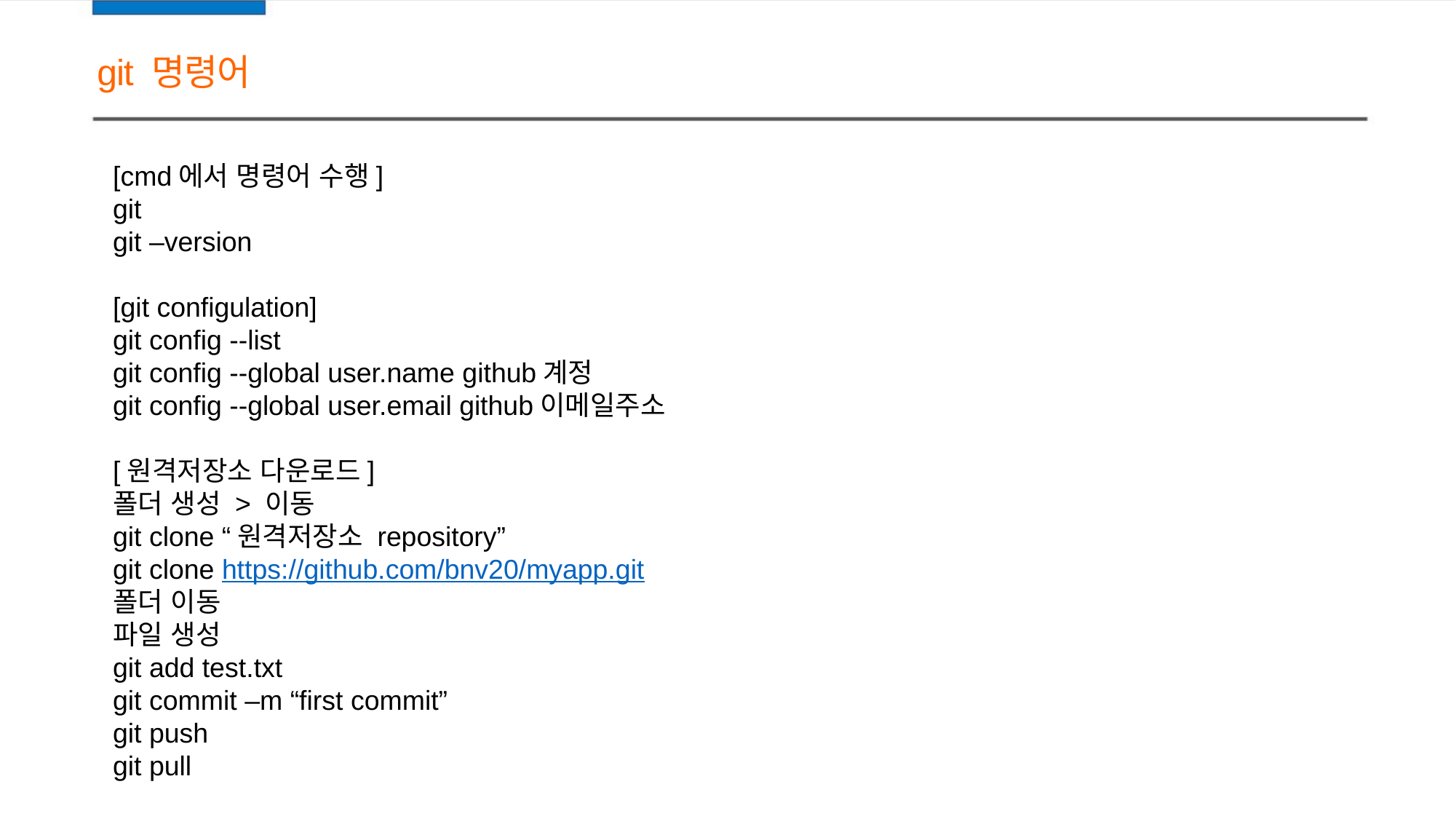

git 명령어
[cmd에서 명령어 수행]
git
git –version

[git configulation]
git config --list
git config --global user.name github계정
git config --global user.email github이메일주소

[원격저장소 다운로드]
폴더 생성 > 이동
git clone “원격저장소 repository”
git clone https://github.com/bnv20/myapp.git
폴더 이동
파일 생성
git add test.txt
git commit –m “first commit”
git push
git pull